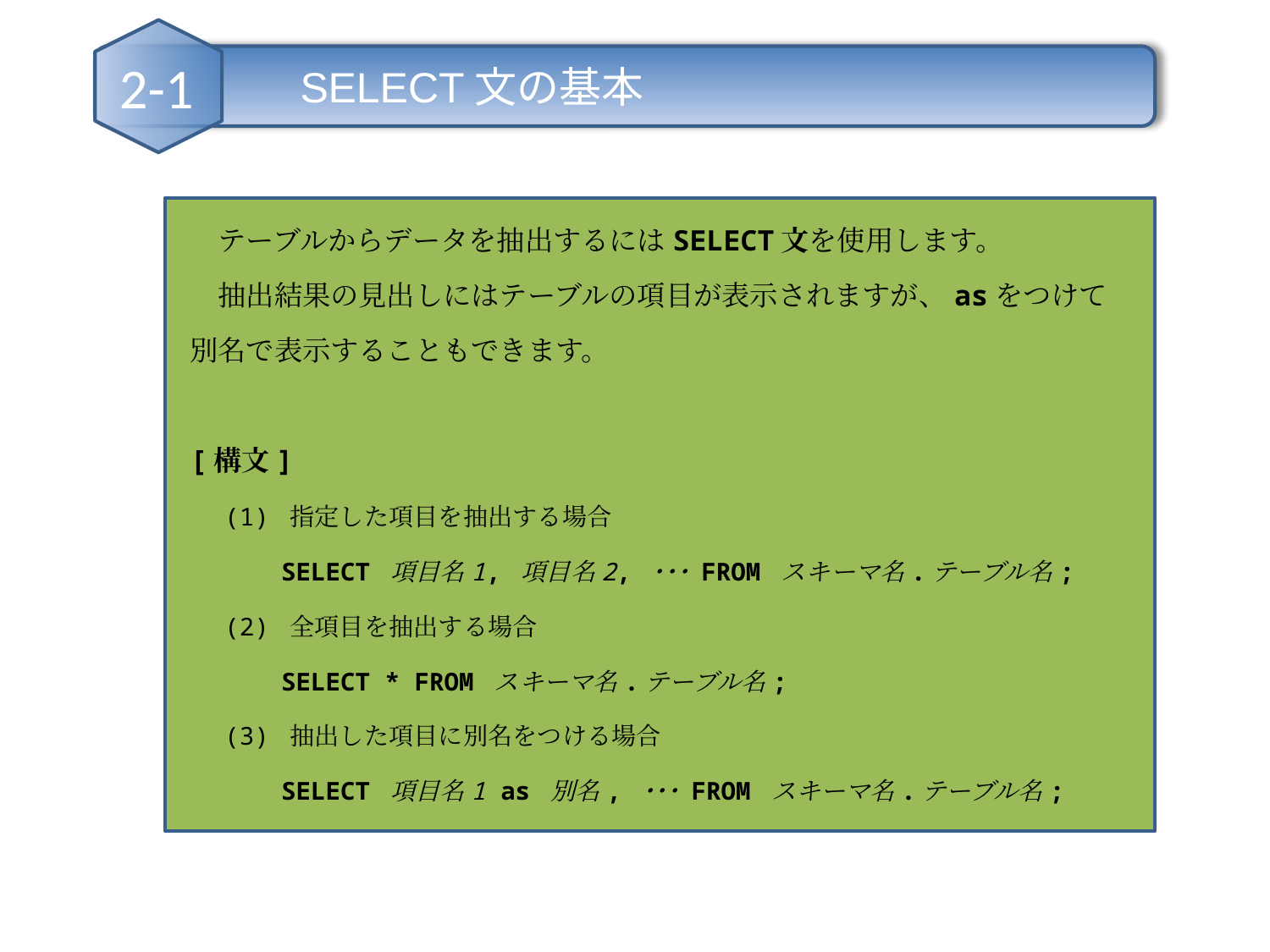

SELECT文の基本
2-1
　テーブルからデータを抽出するにはSELECT文を使用します。
　抽出結果の見出しにはテーブルの項目が表示されますが、asをつけて
別名で表示することもできます。

[構文]
　(1) 指定した項目を抽出する場合
　　　SELECT 項目名1, 項目名2, ･･･ FROM スキーマ名.テーブル名;
　(2) 全項目を抽出する場合
　　　SELECT * FROM スキーマ名.テーブル名;
　(3) 抽出した項目に別名をつける場合
　　　SELECT 項目名1 as 別名, ･･･ FROM スキーマ名.テーブル名;